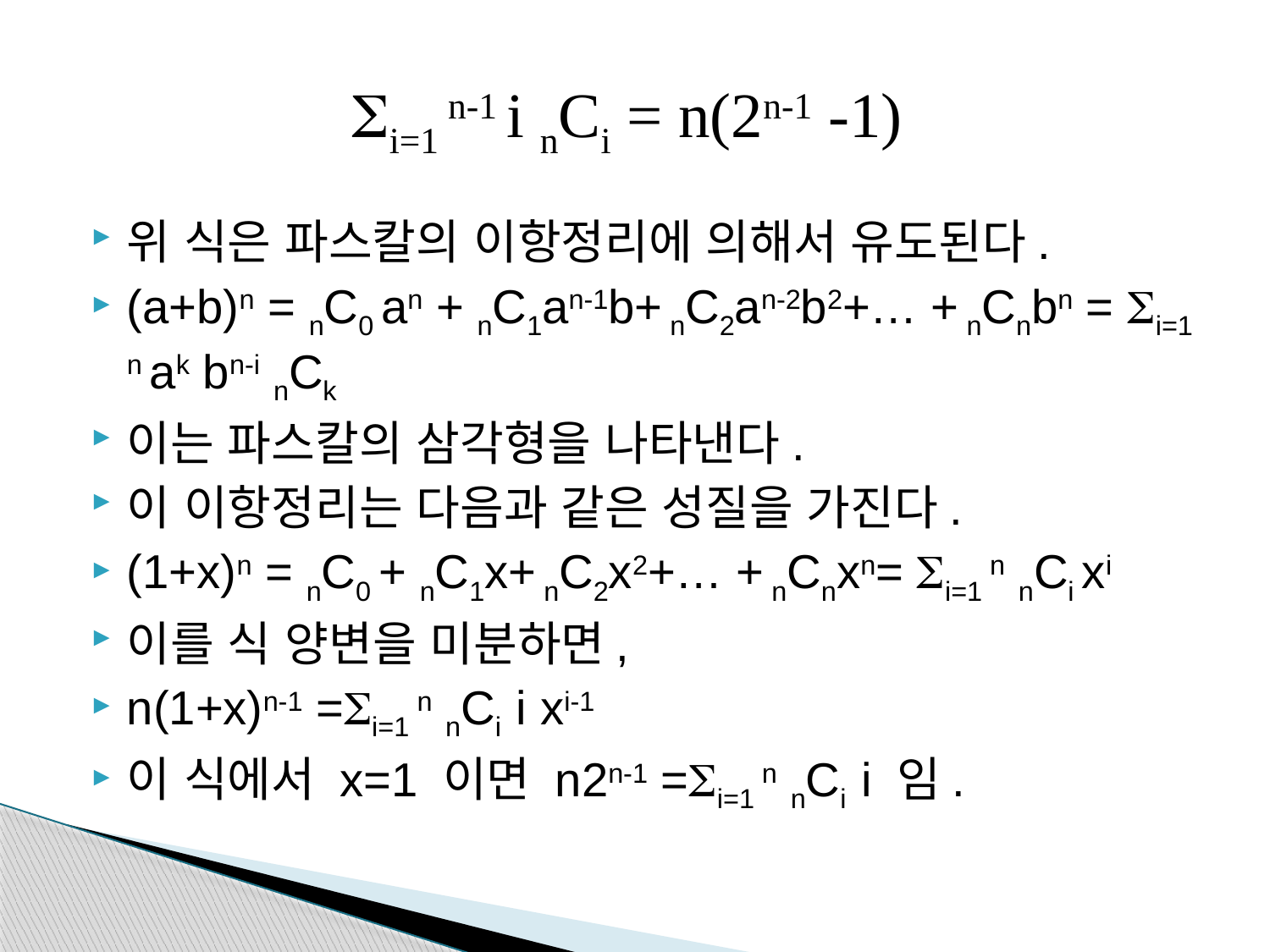

# Σi=1 n-1 i nCi = n(2n-1 -1)
위 식은 파스칼의 이항정리에 의해서 유도된다.
(a+b)n = nC0 an + nC1an-1b+ nC2an-2b2+… + nCnbn = Σi=1 n ak bn-i nCk
이는 파스칼의 삼각형을 나타낸다.
이 이항정리는 다음과 같은 성질을 가진다.
(1+x)n = nC0 + nC1x+ nC2x2+… + nCnxn= Σi=1 n nCi xi
이를 식 양변을 미분하면,
n(1+x)n-1 =Σi=1 n nCi  i xi-1
이 식에서 x=1 이면 n2n-1 =Σi=1 n nCi  i 임.